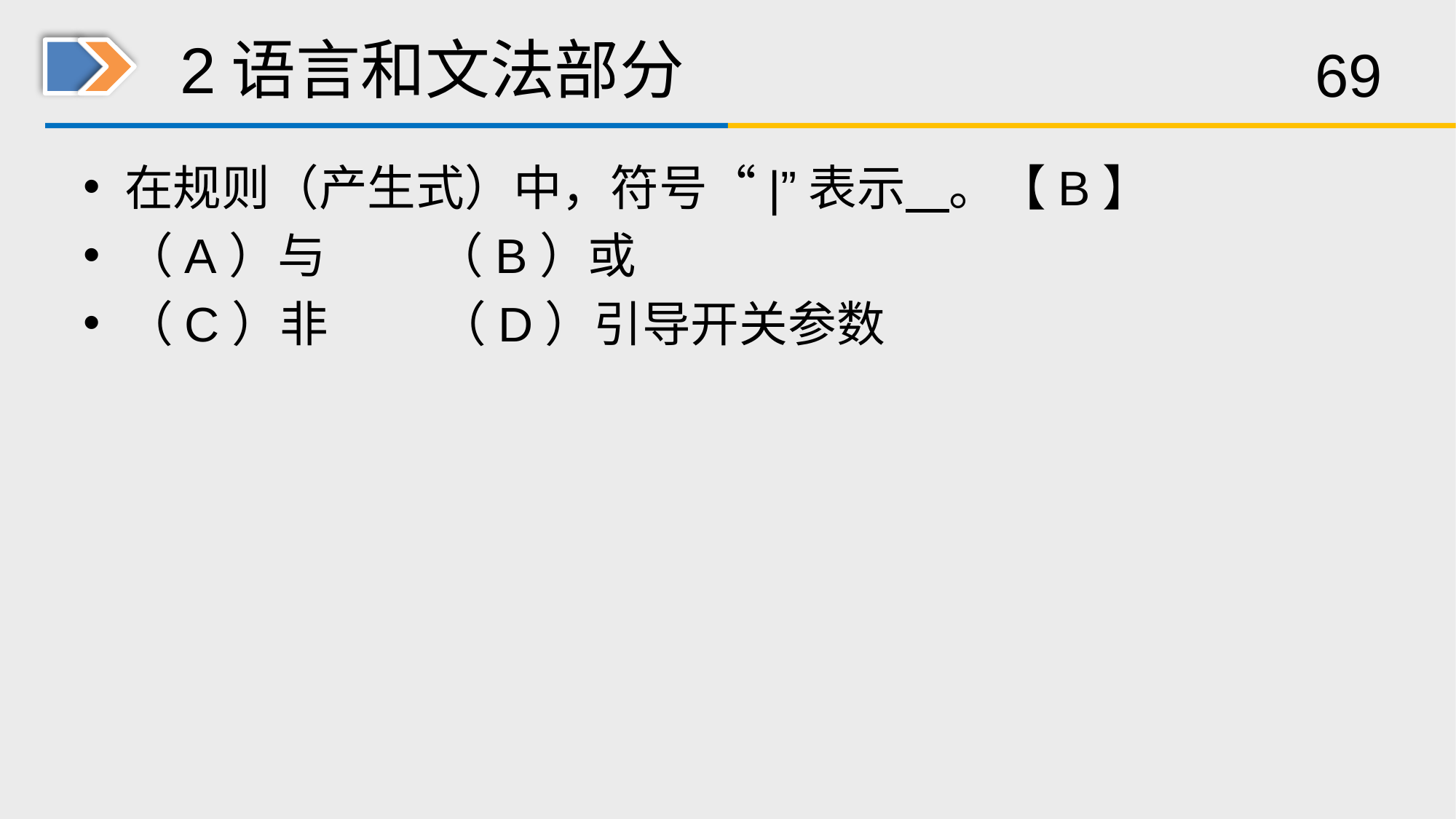

# 2语言和文法部分
69
在规则（产生式）中，符号“|”表示    。【B】
（A）与          （B）或
（C）非          （D）引导开关参数